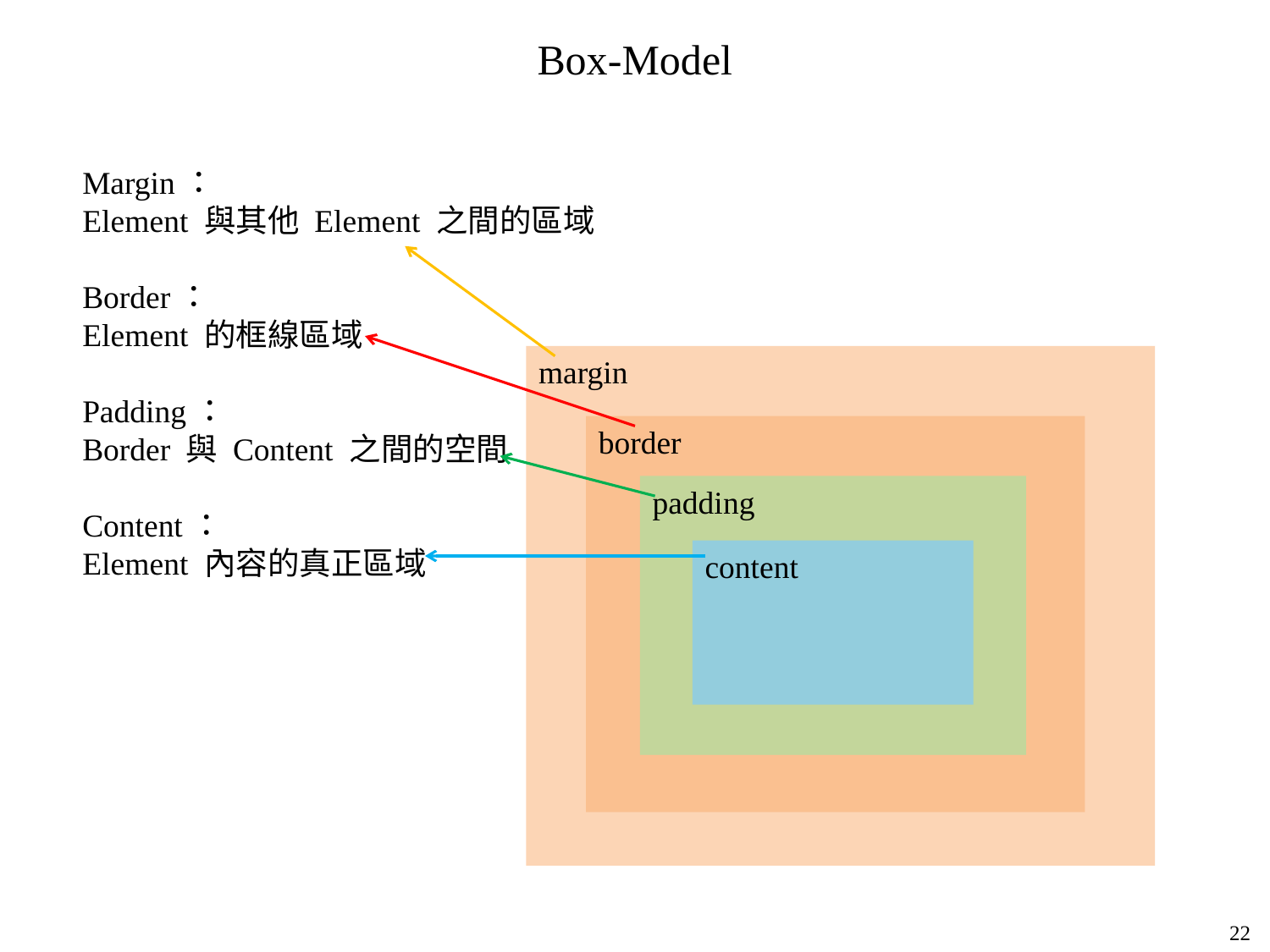

Box-Model
Margin：
Element 與其他 Element 之間的區域

Border：
Element 的框線區域

Padding：
Border 與 Content 之間的空間

Content：
Element 內容的真正區域
margin
border
padding
content
22